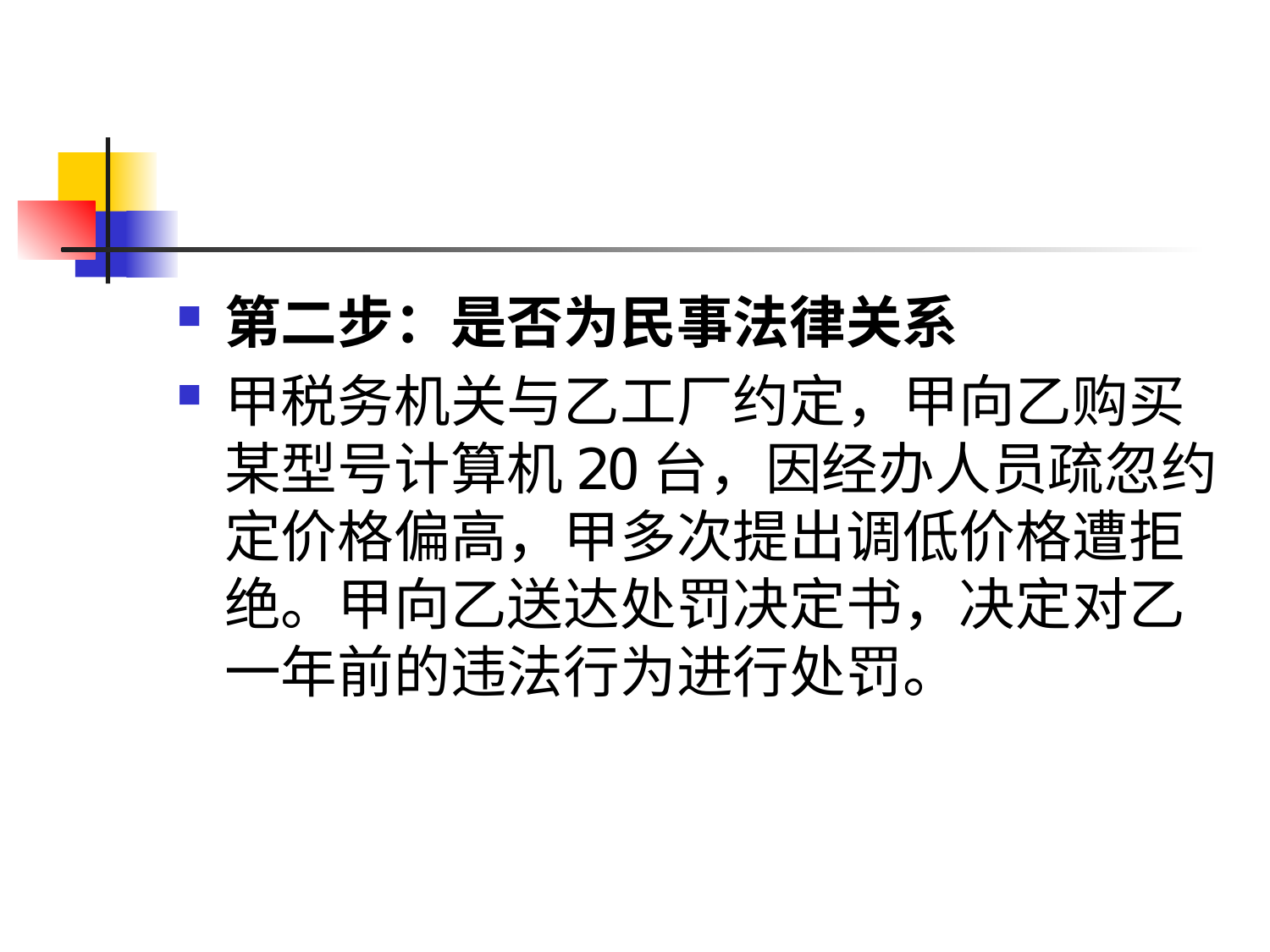

#
第二步：是否为民事法律关系
甲税务机关与乙工厂约定，甲向乙购买某型号计算机20台，因经办人员疏忽约定价格偏高，甲多次提出调低价格遭拒绝。甲向乙送达处罚决定书，决定对乙一年前的违法行为进行处罚。